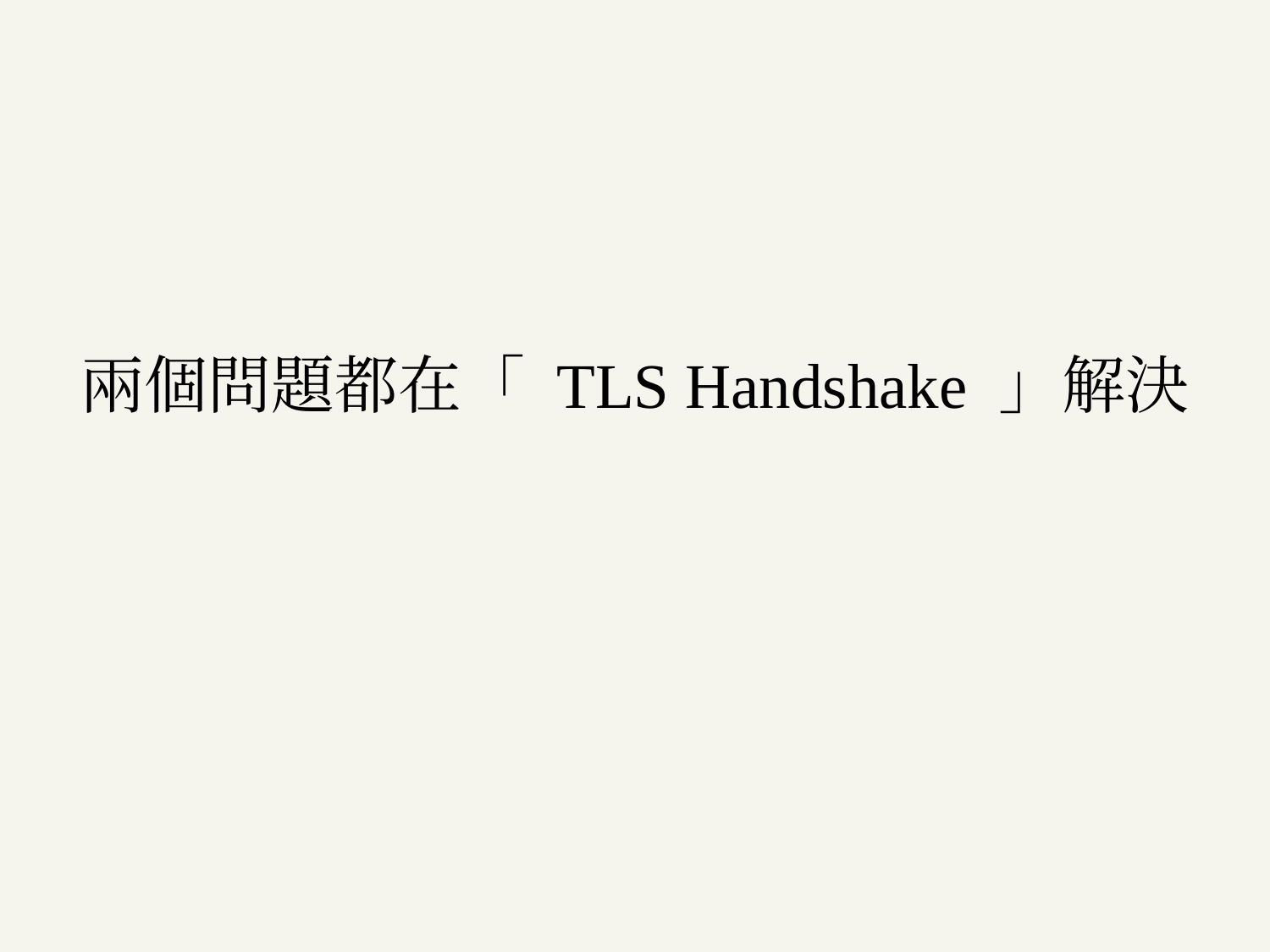

# 兩個問題都在「 TLS Handshake 」解決

Cipher suite negotiation
Authenticated key exchange